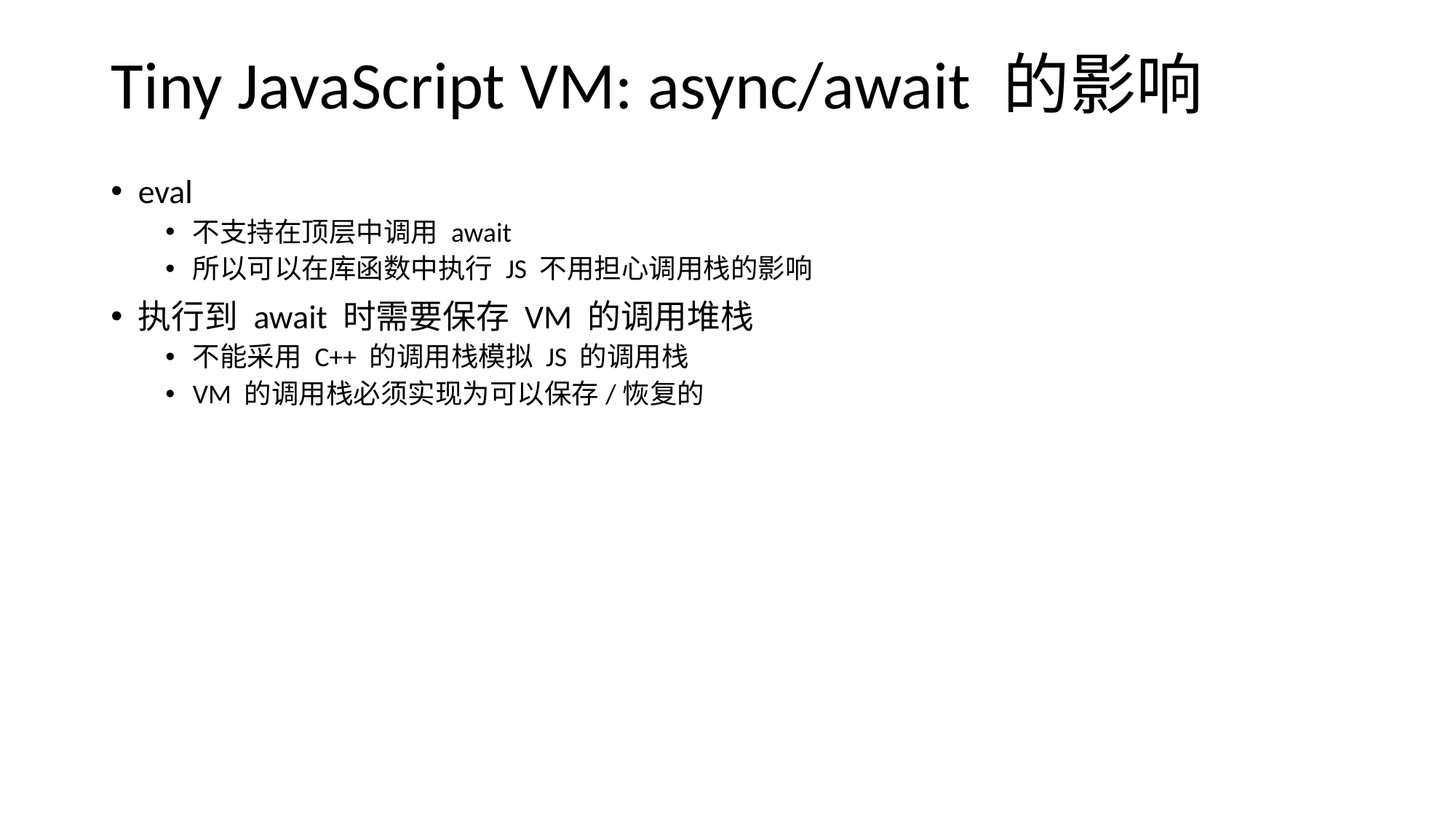

# Tiny JavaScript VM: async/await 的影响
eval
不支持在顶层中调用 await
所以可以在库函数中执行 JS 不用担心调用栈的影响
执行到 await 时需要保存 VM 的调用堆栈
不能采用 C++ 的调用栈模拟 JS 的调用栈
VM 的调用栈必须实现为可以保存/恢复的